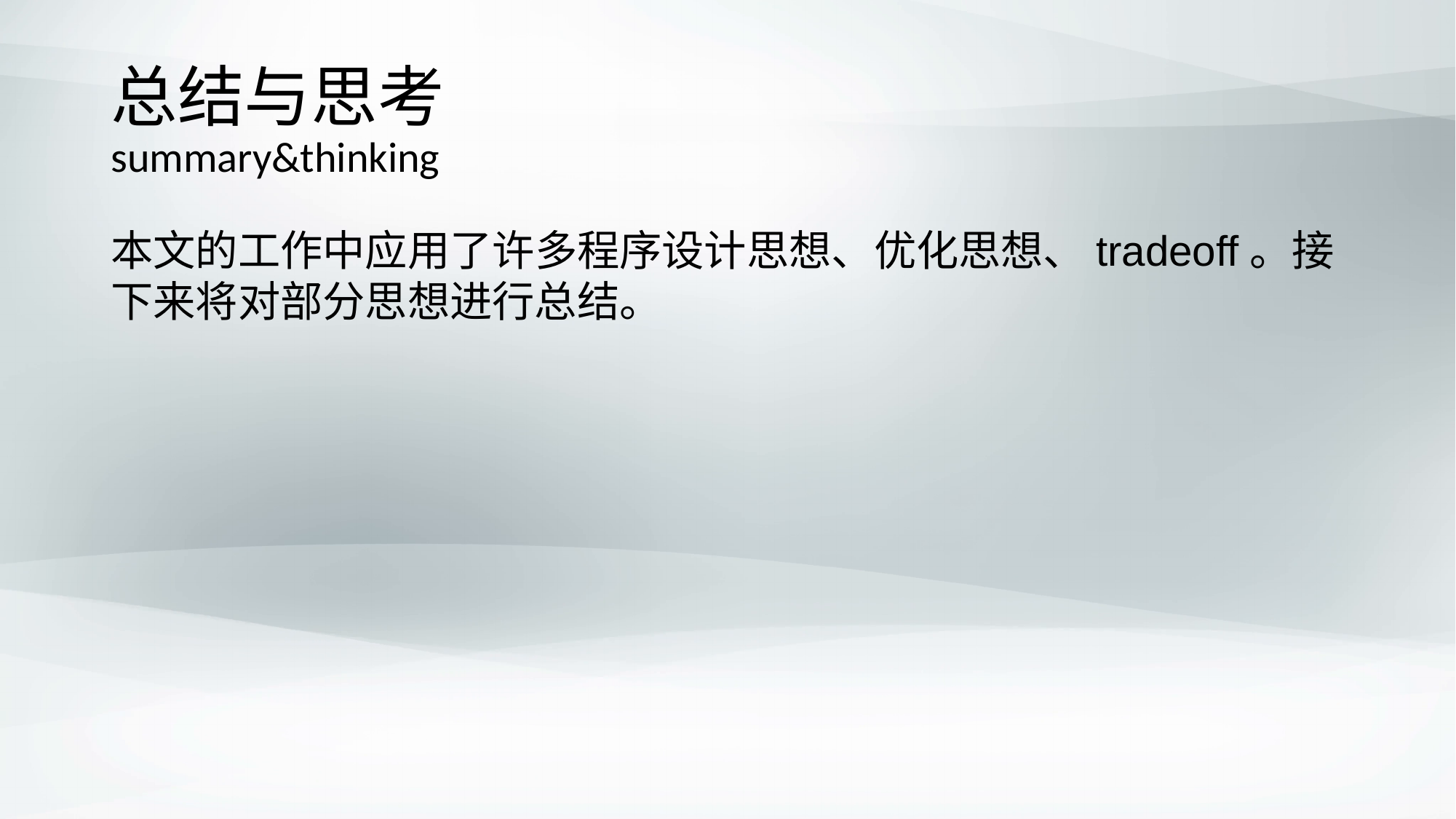

# 总结与思考 summary&thinking
本文的工作中应用了许多程序设计思想、优化思想、tradeoff。接下来将对部分思想进行总结。